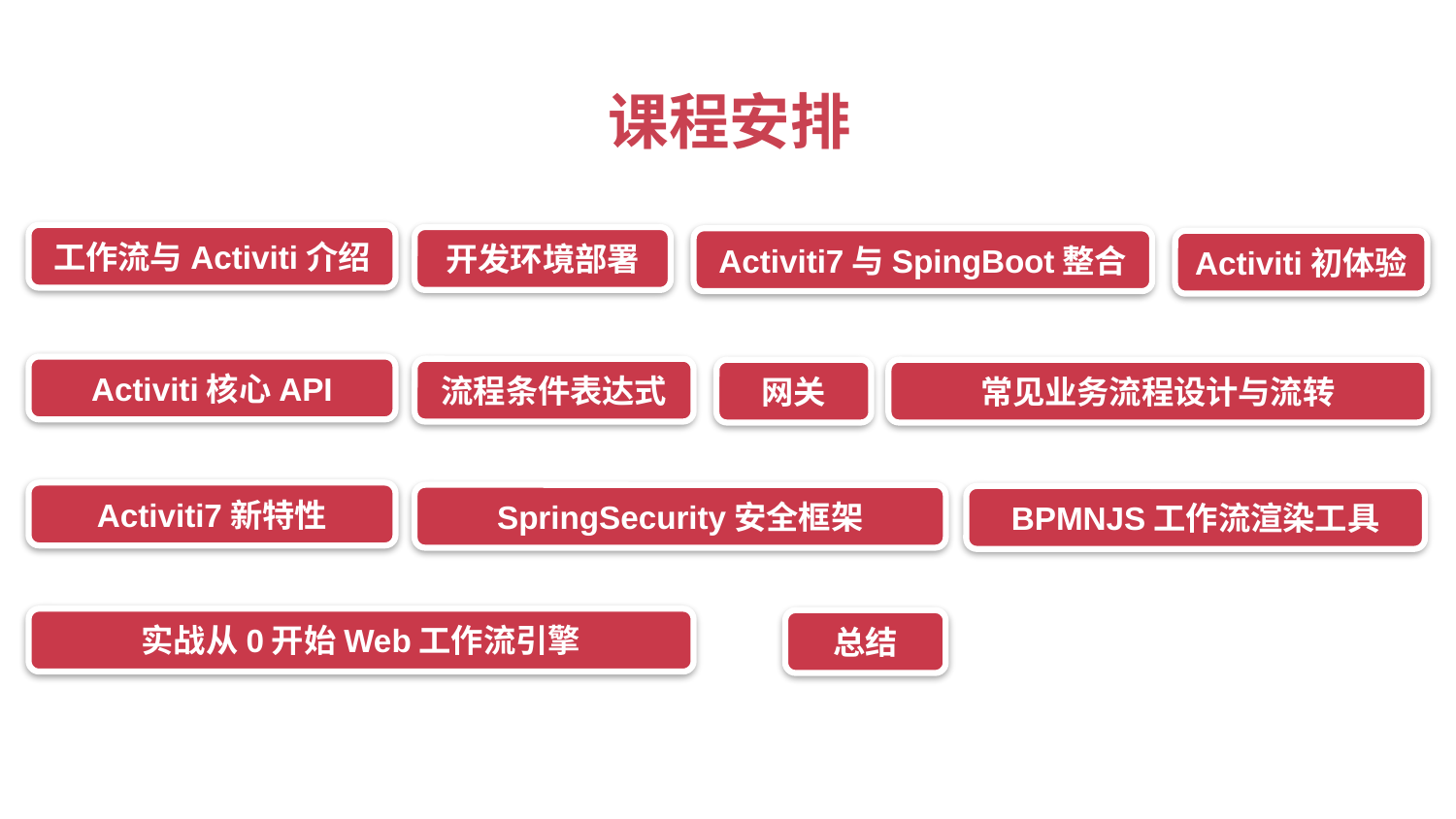

课程安排
工作流与Activiti介绍
开发环境部署
Activiti7与SpingBoot整合
Activiti初体验
Activiti核心API
流程条件表达式
网关
常见业务流程设计与流转
Activiti7新特性
SpringSecurity安全框架
BPMNJS工作流渲染工具
实战从0开始Web工作流引擎
总结